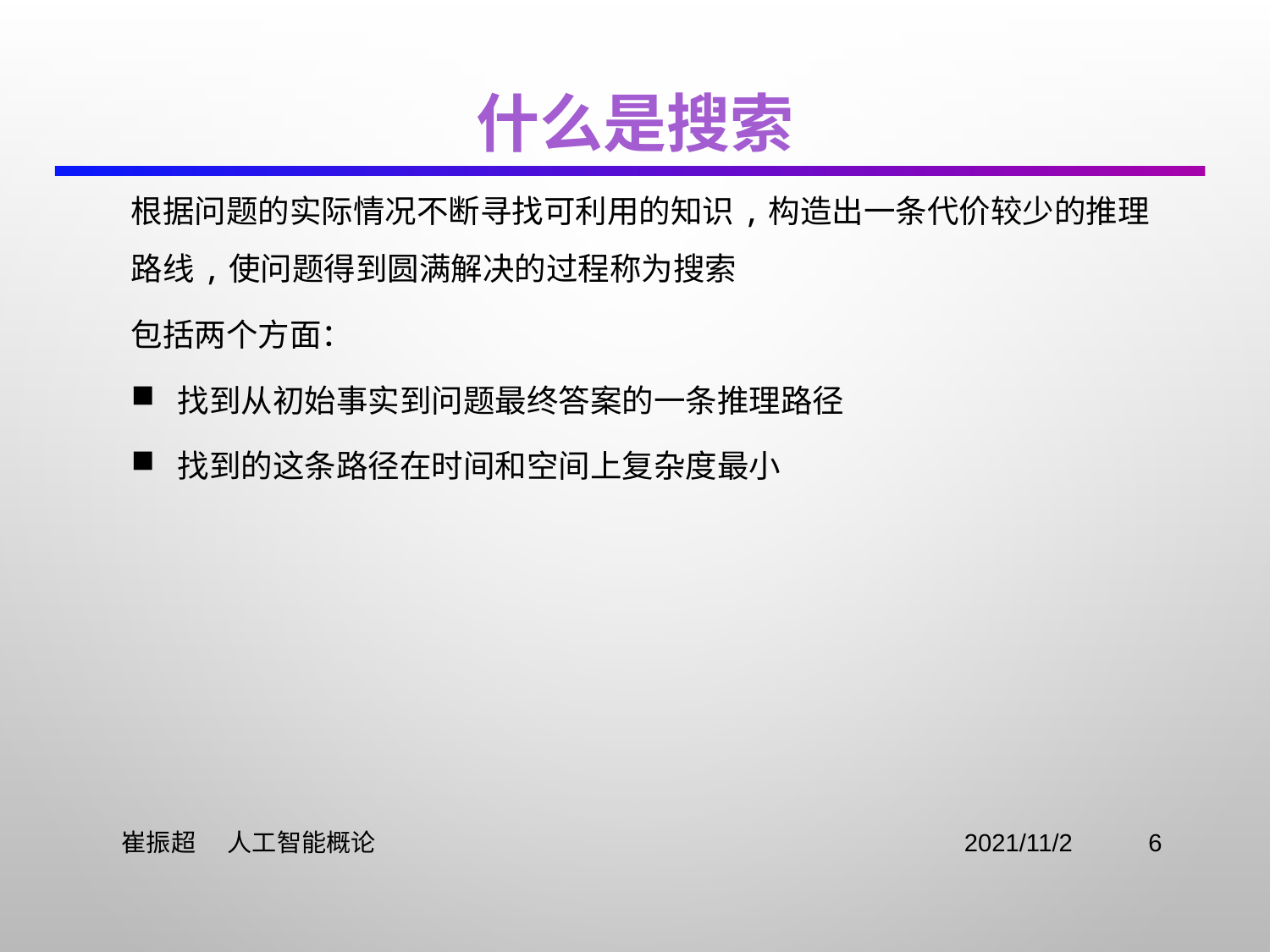

# 什么是搜索
根据问题的实际情况不断寻找可利用的知识,构造出一条代价较少的推理路线,使问题得到圆满解决的过程称为搜索
包括两个方面：
 找到从初始事实到问题最终答案的一条推理路径
 找到的这条路径在时间和空间上复杂度最小
 崔振超    人工智能概论
2021/11/2
6